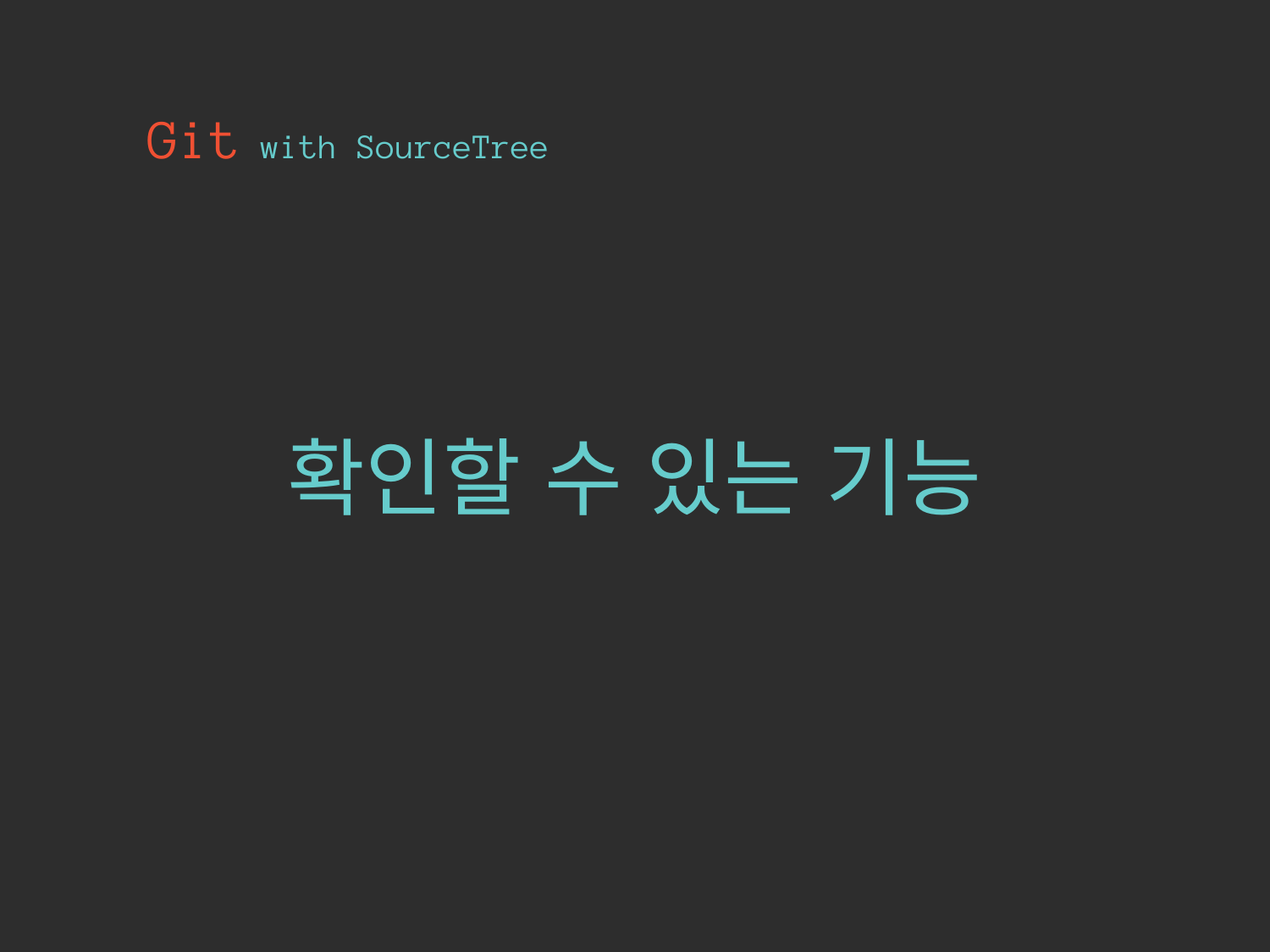

Git with SourceTree
확인할 수 있는 기능